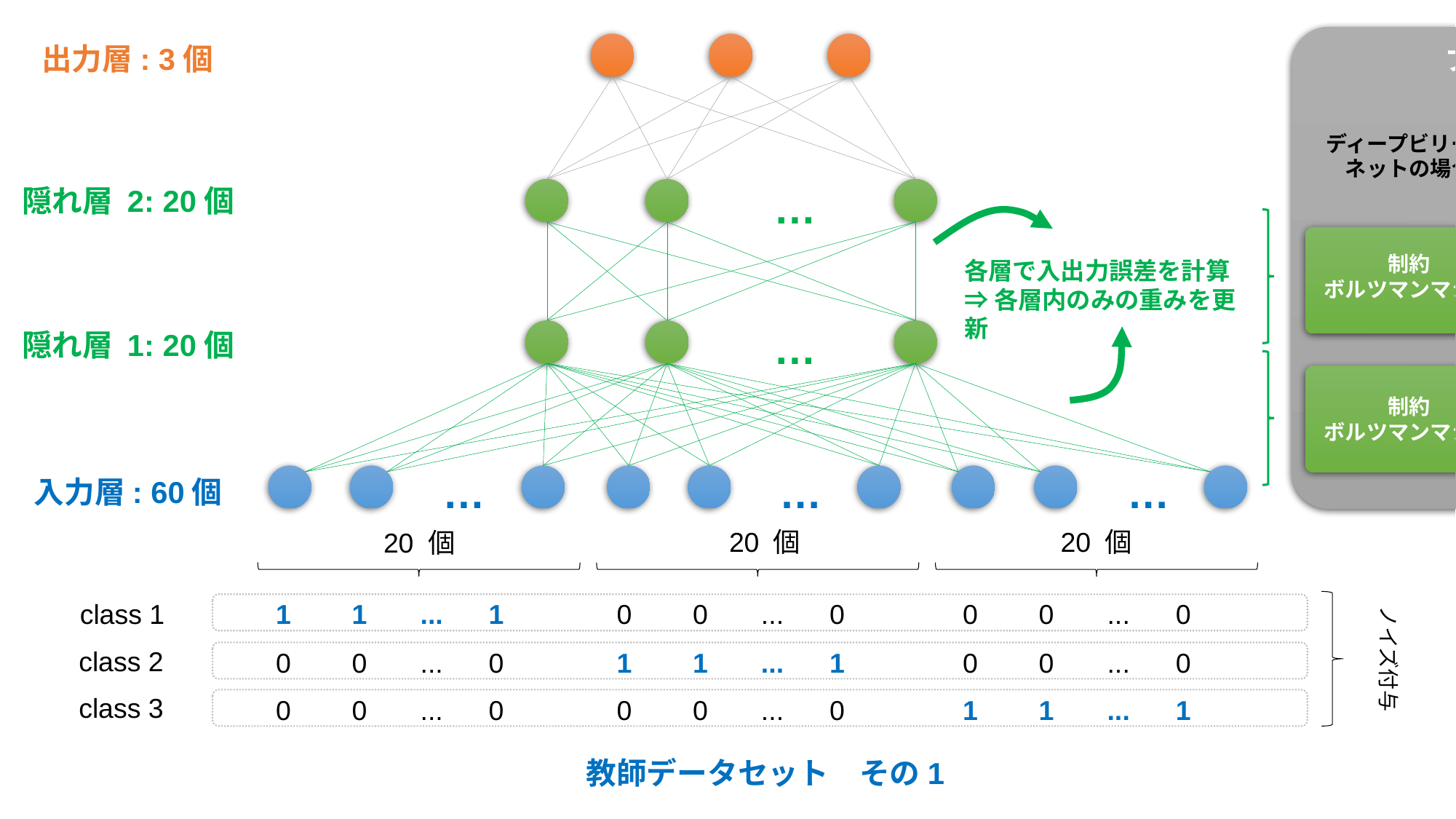

プレトレーニング

出力層: 3個
ディープビリーフ
ネットの場合
積層デノイジング・
オートエンコーダの場合
…
隠れ層 2: 20個

制約
ボルツマンマシン
デノイジング・
オートエンコーダ
各層で入出力誤差を計算
⇒各層内のみの重みを更新
…

隠れ層 1: 20個

制約
ボルツマンマシン
デノイジング・
オートエンコーダ

…
…
…

入力層: 60個
20 個
20 個
20 個
ノイズ付与
class 1
1        1       ...      1
0        0       ...      0
0        0       ...      0

class 2
0        0       ...      0
1        1       ...      1
0        0       ...      0

class 3
0        0       ...      0
0        0       ...      0
1        1       ...      1

教師データセット　その1